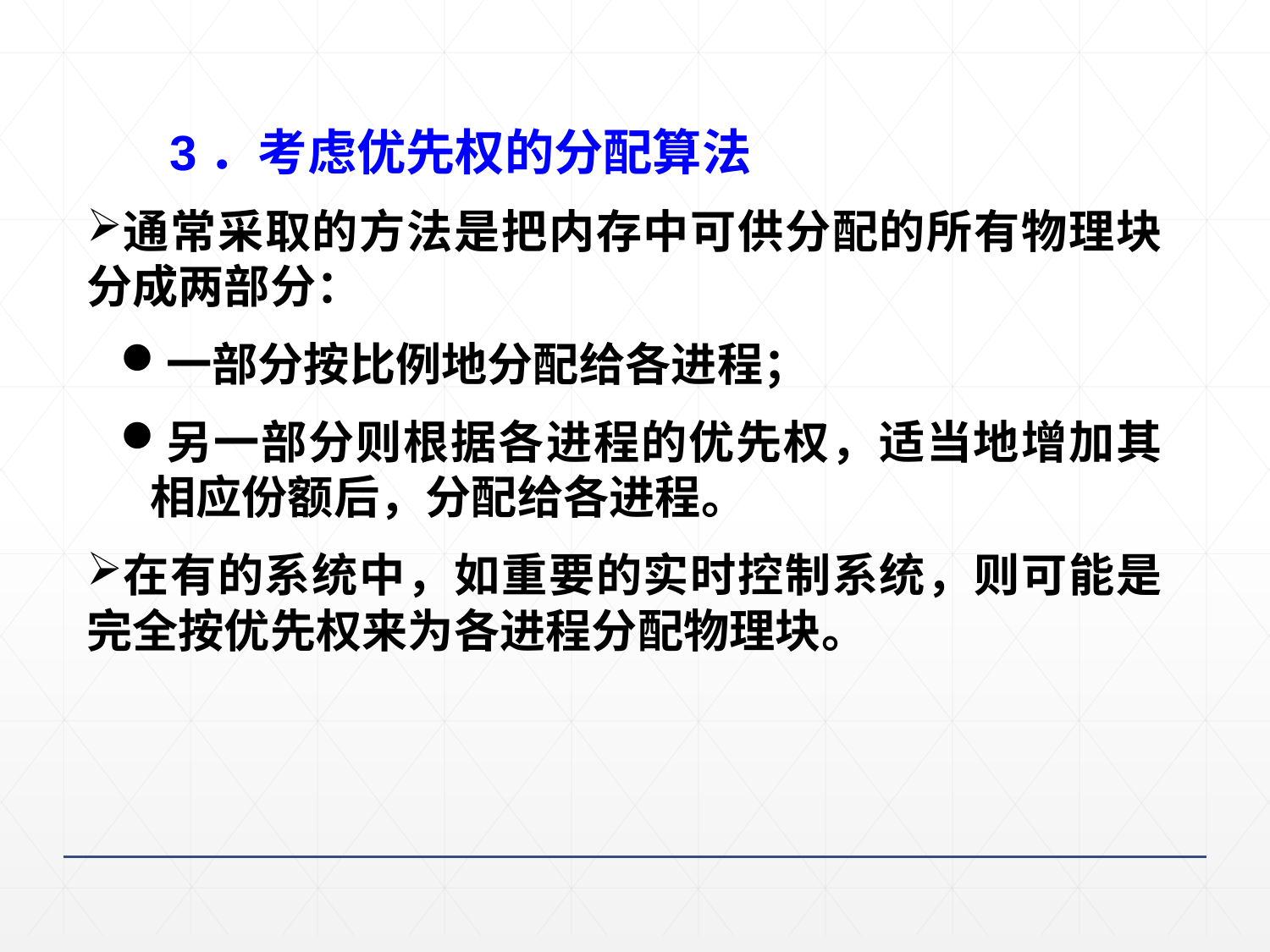

3．考虑优先权的分配算法
通常采取的方法是把内存中可供分配的所有物理块分成两部分：
一部分按比例地分配给各进程；
另一部分则根据各进程的优先权，适当地增加其相应份额后，分配给各进程。
在有的系统中，如重要的实时控制系统，则可能是完全按优先权来为各进程分配物理块。